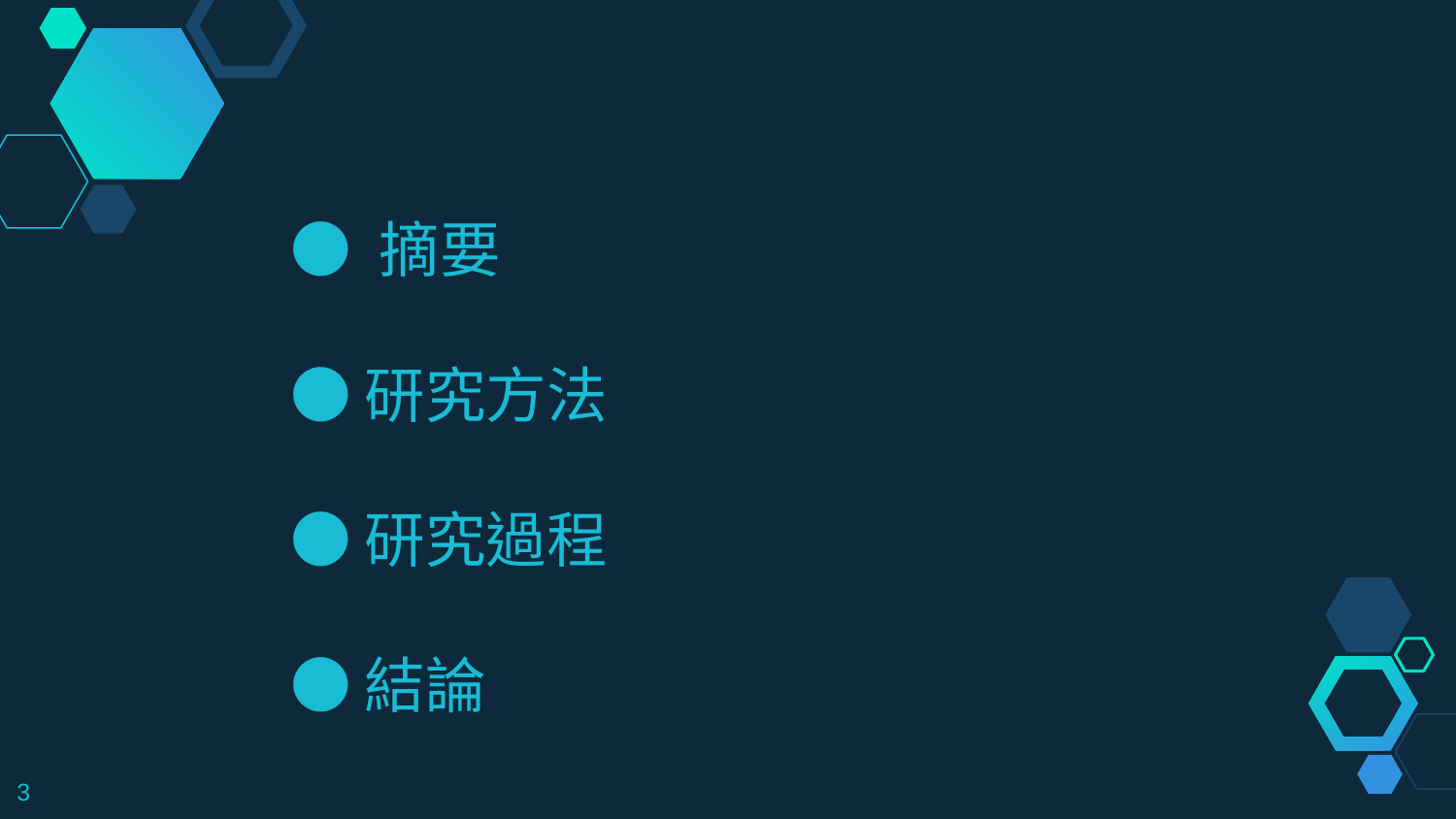

● 摘要
● 研究方法
● 研究過程
● 結論
3